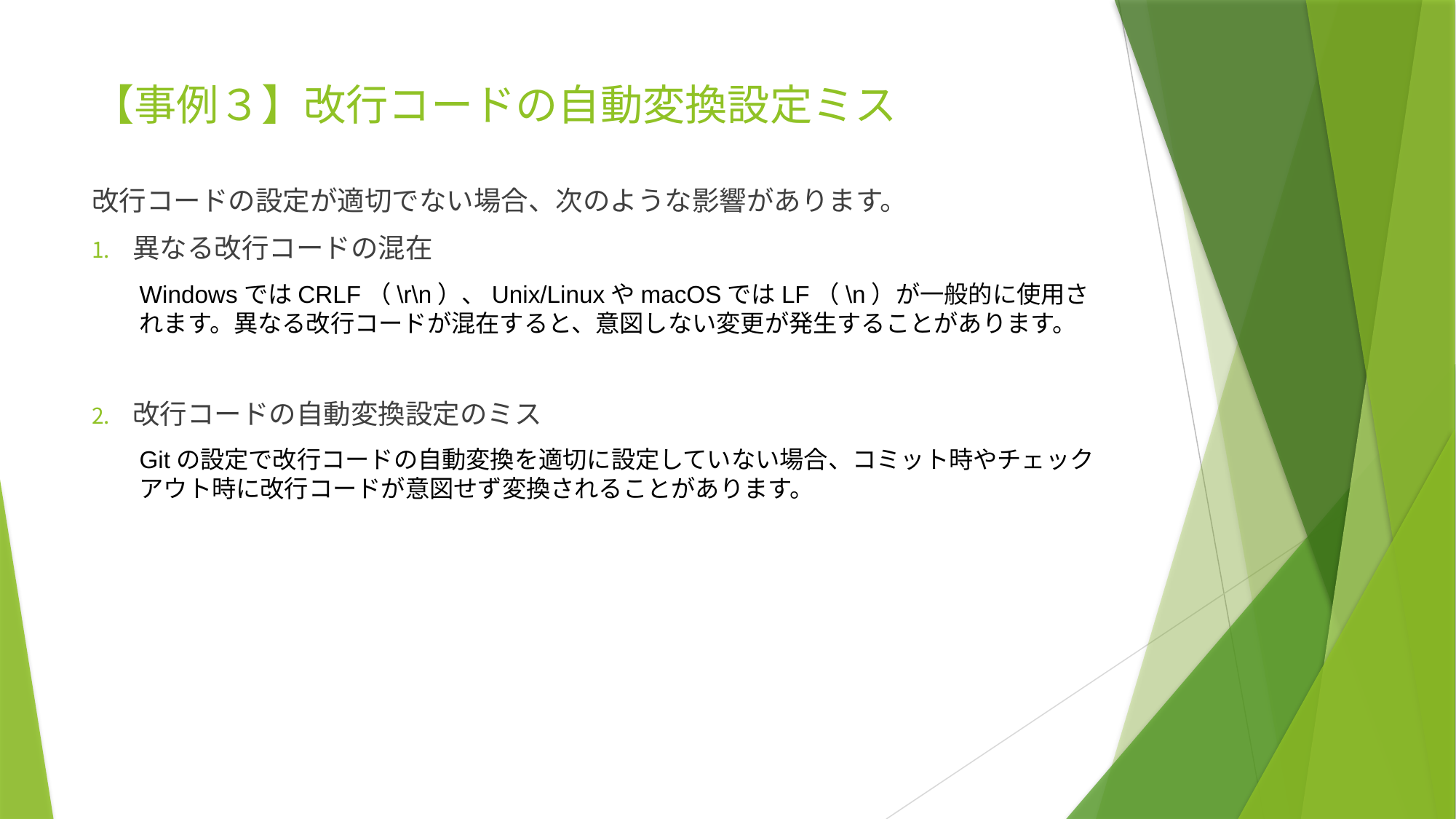

# 【事例３】改行コードの自動変換設定ミス
改行コードの設定が適切でない場合、次のような影響があります。
異なる改行コードの混在
WindowsではCRLF（\r\n）、Unix/LinuxやmacOSではLF（\n）が一般的に使用されます。異なる改行コードが混在すると、意図しない変更が発生することがあります。

改行コードの自動変換設定のミス
Gitの設定で改行コードの自動変換を適切に設定していない場合、コミット時やチェックアウト時に改行コードが意図せず変換されることがあります。